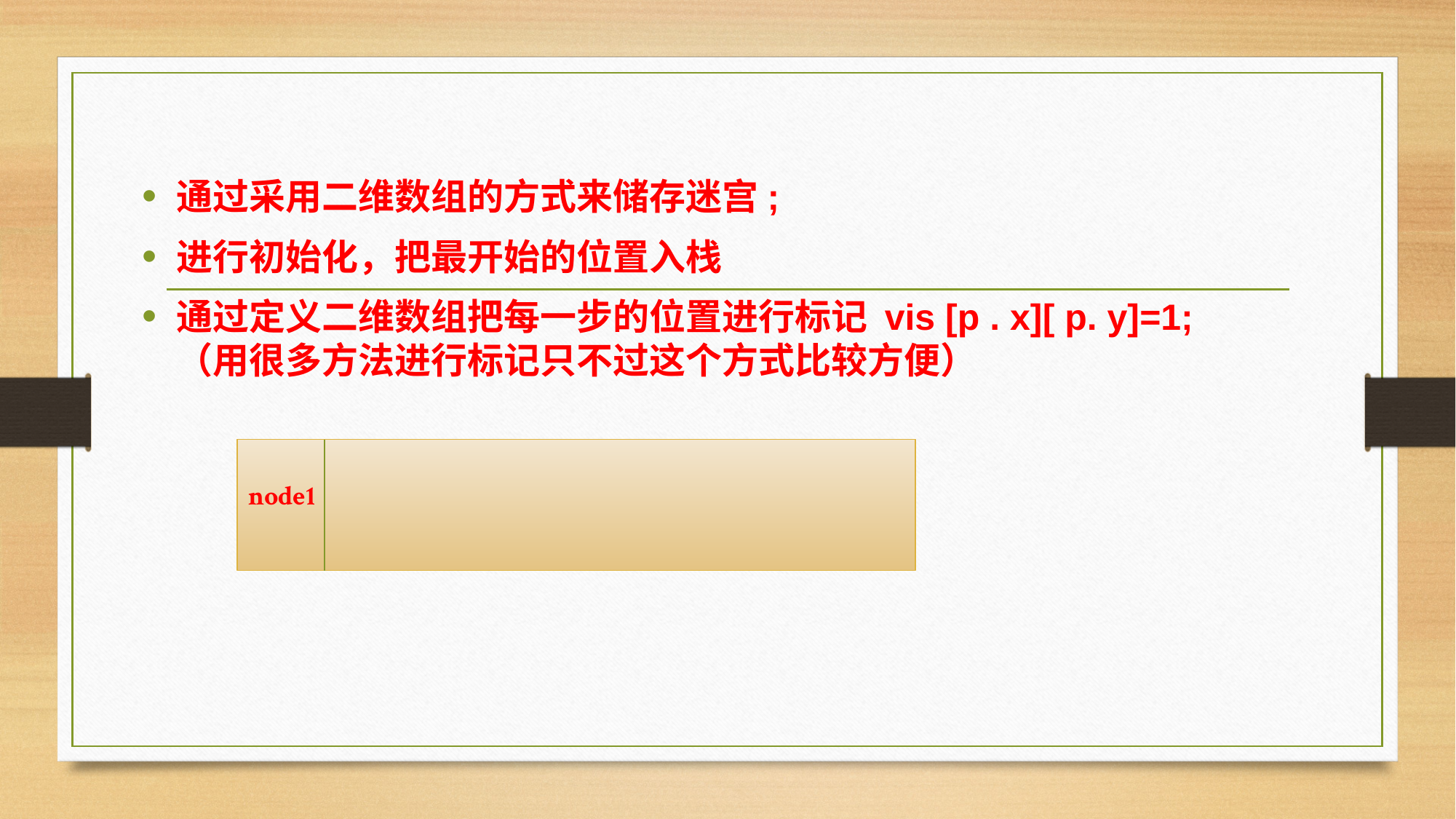

通过采用二维数组的方式来储存迷宫;
进行初始化，把最开始的位置入栈
通过定义二维数组把每一步的位置进行标记 vis [p . x][ p. y]=1;（用很多方法进行标记只不过这个方式比较方便）

node1